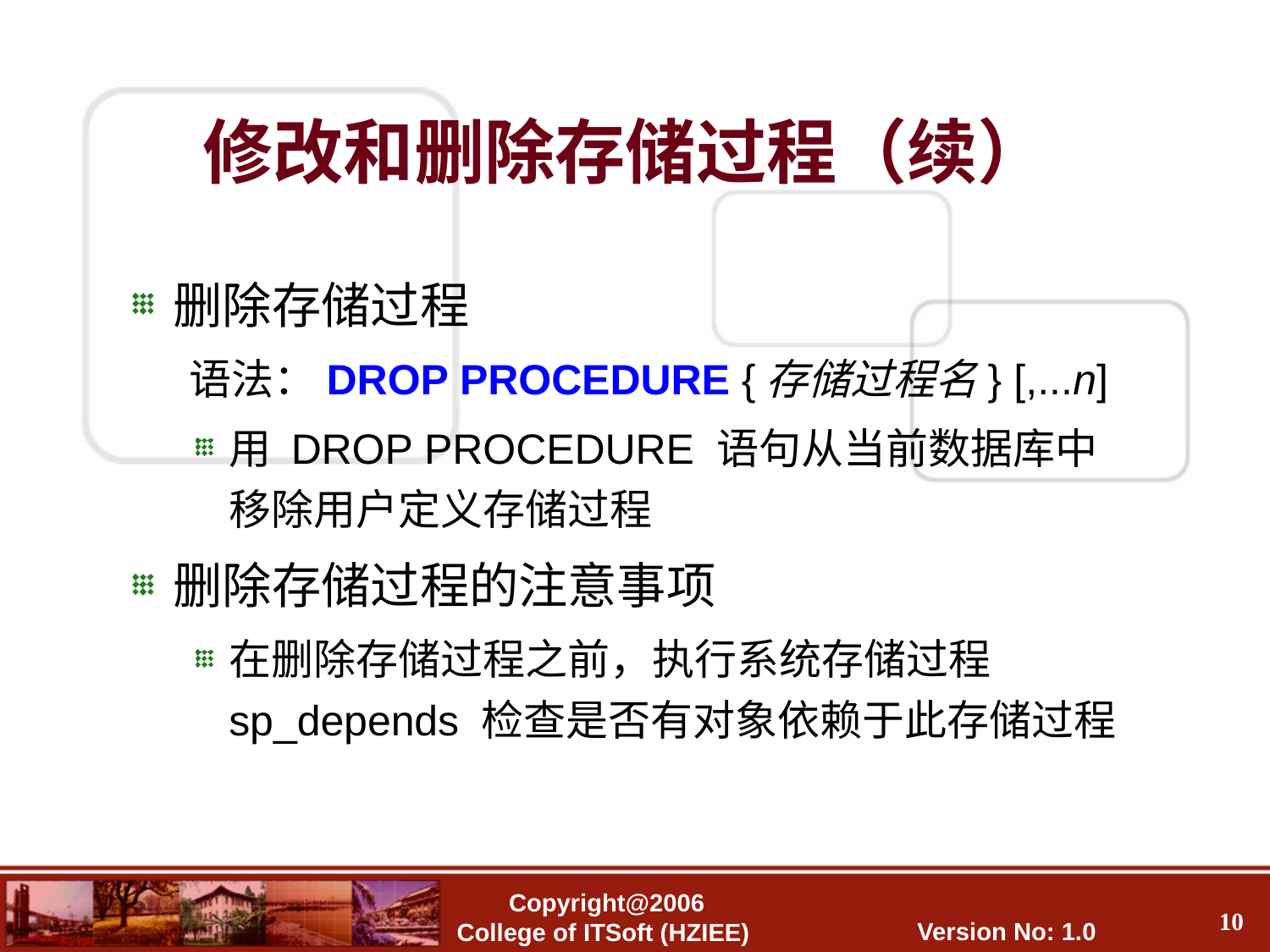

修改和删除存储过程（续）
删除存储过程
语法：DROP PROCEDURE {存储过程名} [,...n]
用 DROP PROCEDURE 语句从当前数据库中移除用户定义存储过程
删除存储过程的注意事项
在删除存储过程之前，执行系统存储过程 sp_depends 检查是否有对象依赖于此存储过程